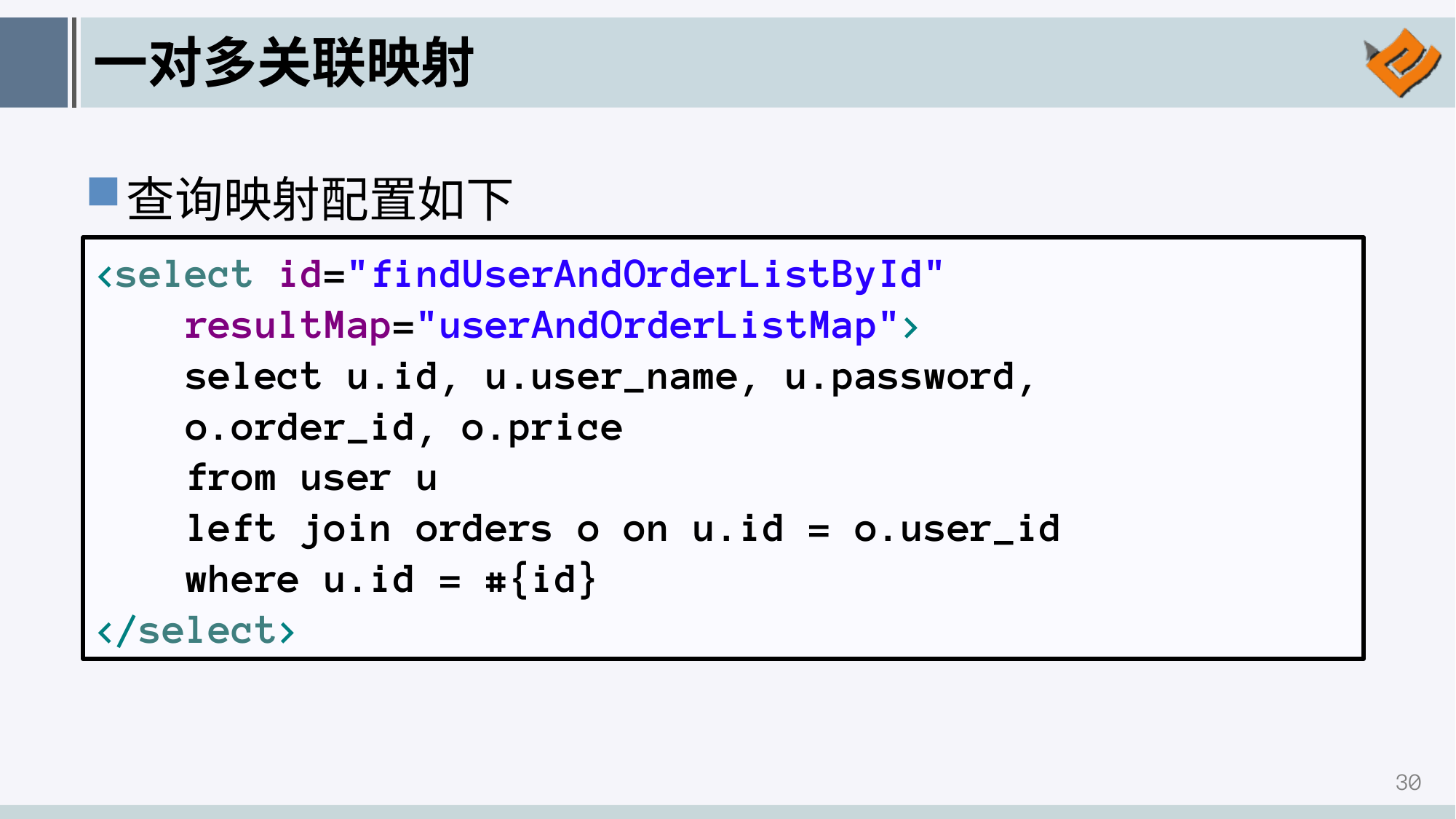

# 一对多关联映射
查询映射配置如下
<select id="findUserAndOrderListById"
    resultMap="userAndOrderListMap">
    select u.id, u.user_name, u.password,
    o.order_id, o.price
    from user u
    left join orders o on u.id = o.user_id
    where u.id = #{id}
</select>